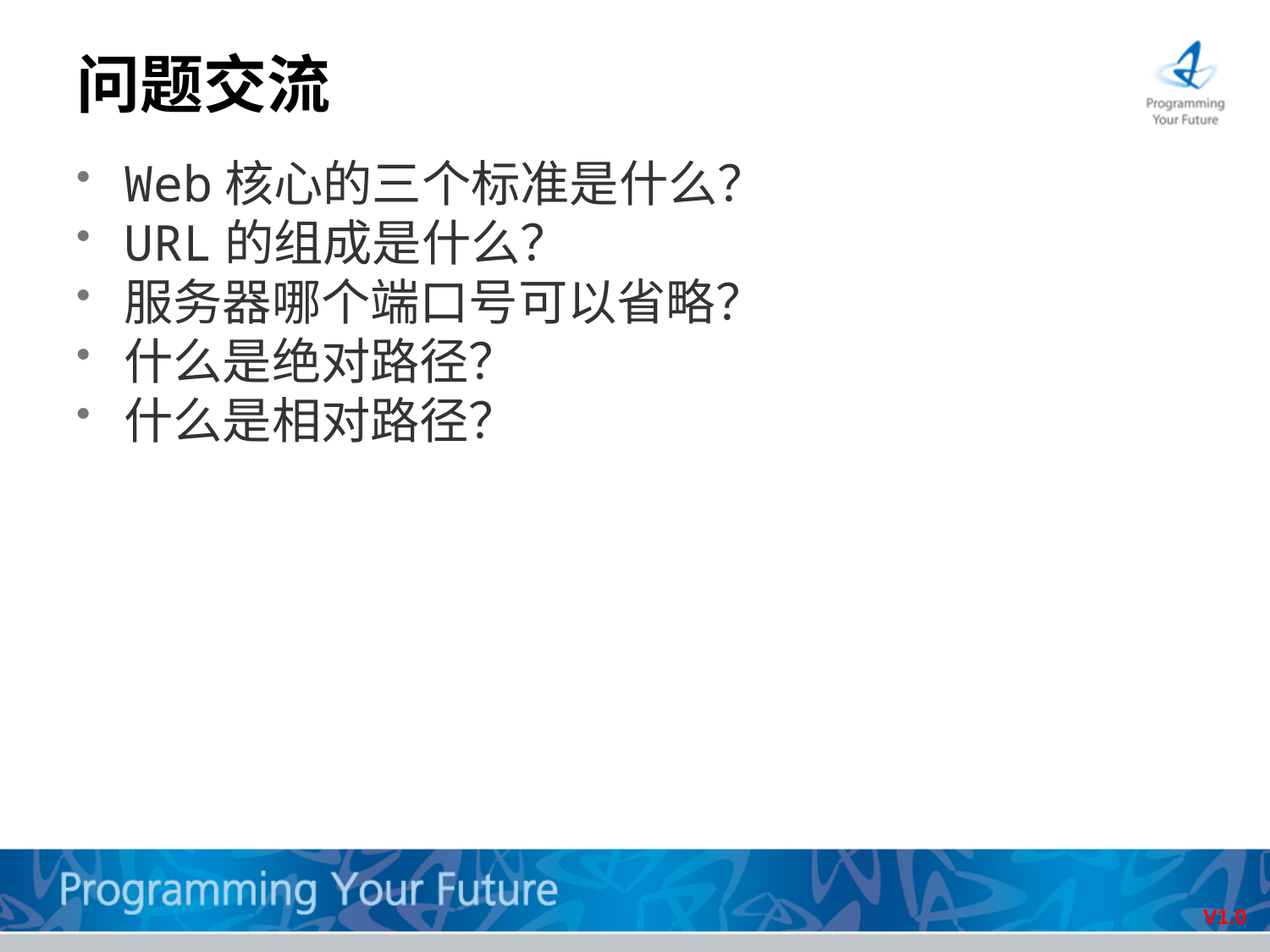

# 问题交流
Web核心的三个标准是什么？
URL的组成是什么？
服务器哪个端口号可以省略？
什么是绝对路径？
什么是相对路径？